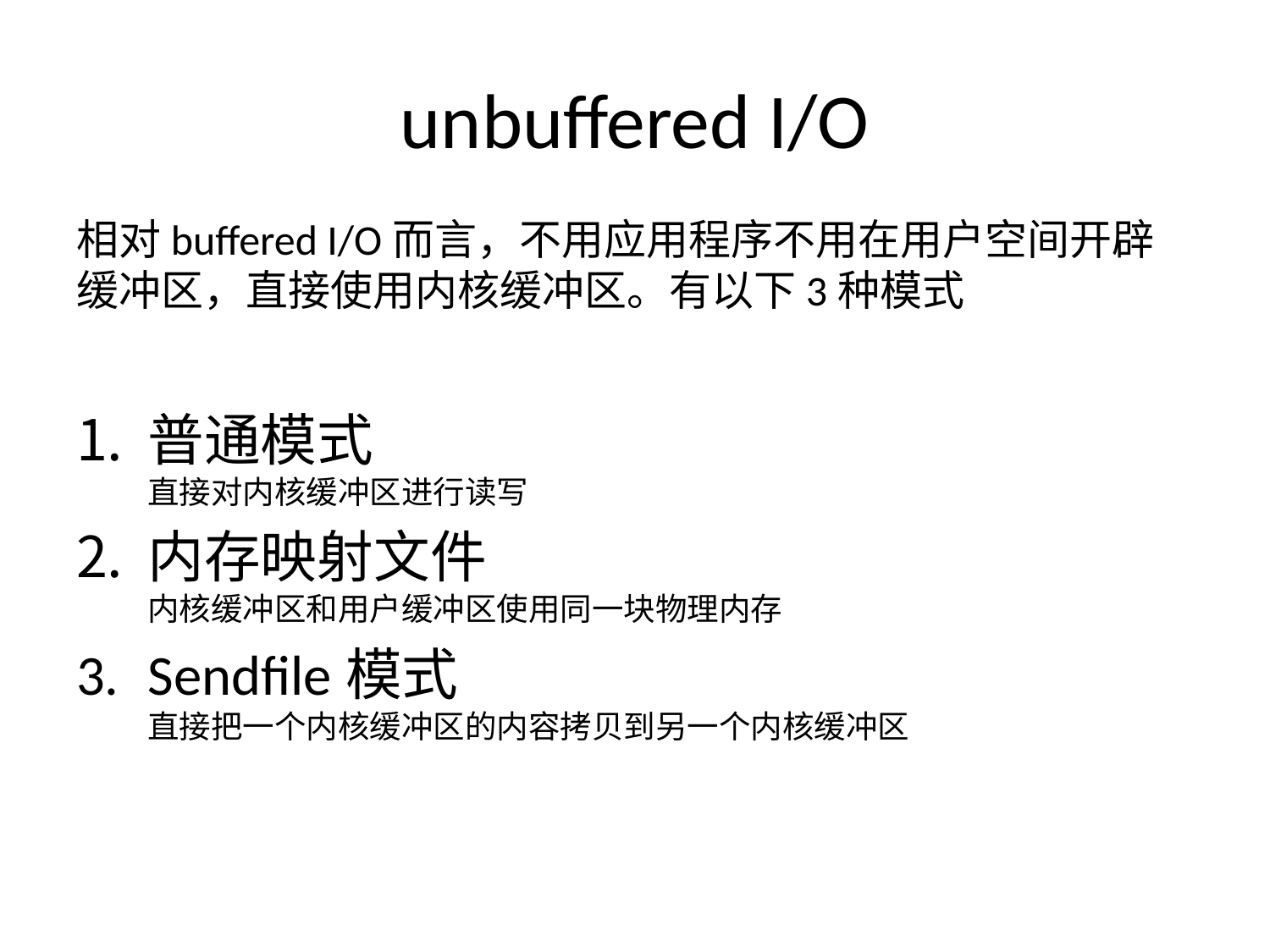

# unbuffered I/O
相对buffered I/O而言，不用应用程序不用在用户空间开辟缓冲区，直接使用内核缓冲区。有以下3种模式

普通模式
直接对内核缓冲区进行读写
内存映射文件
内核缓冲区和用户缓冲区使用同一块物理内存
Sendfile模式
直接把一个内核缓冲区的内容拷贝到另一个内核缓冲区